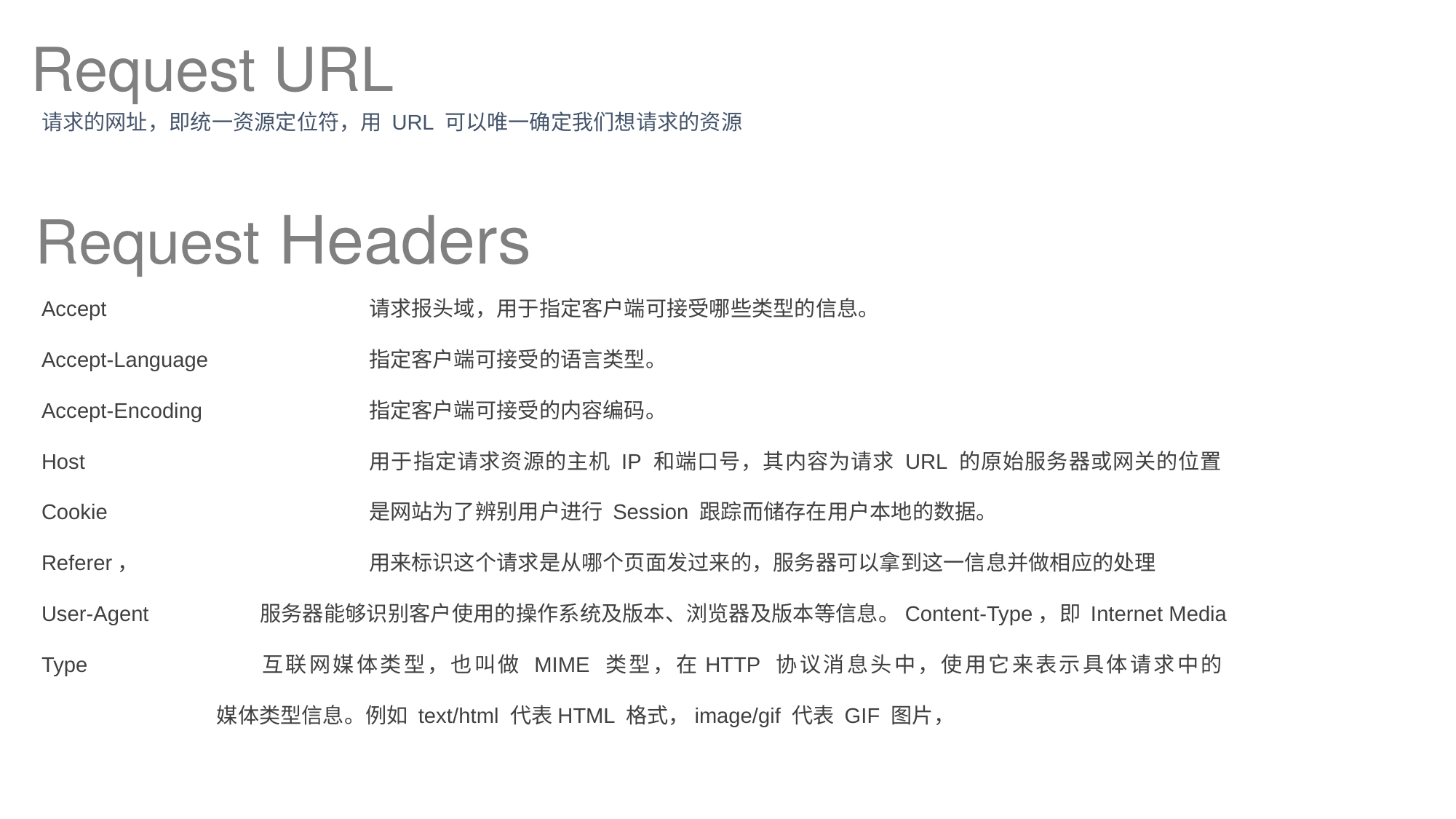

Request URL
请求的网址，即统一资源定位符，用 URL 可以唯一确定我们想请求的资源
Request Headers
Accept			请求报头域，用于指定客户端可接受哪些类型的信息。
Accept-Language		指定客户端可接受的语言类型。
Accept-Encoding		指定客户端可接受的内容编码。
Host			用于指定请求资源的主机 IP 和端口号，其内容为请求 URL 的原始服务器或网关的位置Cookie			是网站为了辨别用户进行 Session 跟踪而储存在用户本地的数据。
Referer，			用来标识这个请求是从哪个页面发过来的，服务器可以拿到这一信息并做相应的处理
User-Agent		服务器能够识别客户使用的操作系统及版本、浏览器及版本等信息。Content-Type，即 Internet Media Type		互联网媒体类型，也叫做 MIME 类型，在HTTP 协议消息头中，使用它来表示具体请求中的		              媒体类型信息。例如 text/html 代表HTML 格式，image/gif 代表 GIF 图片，